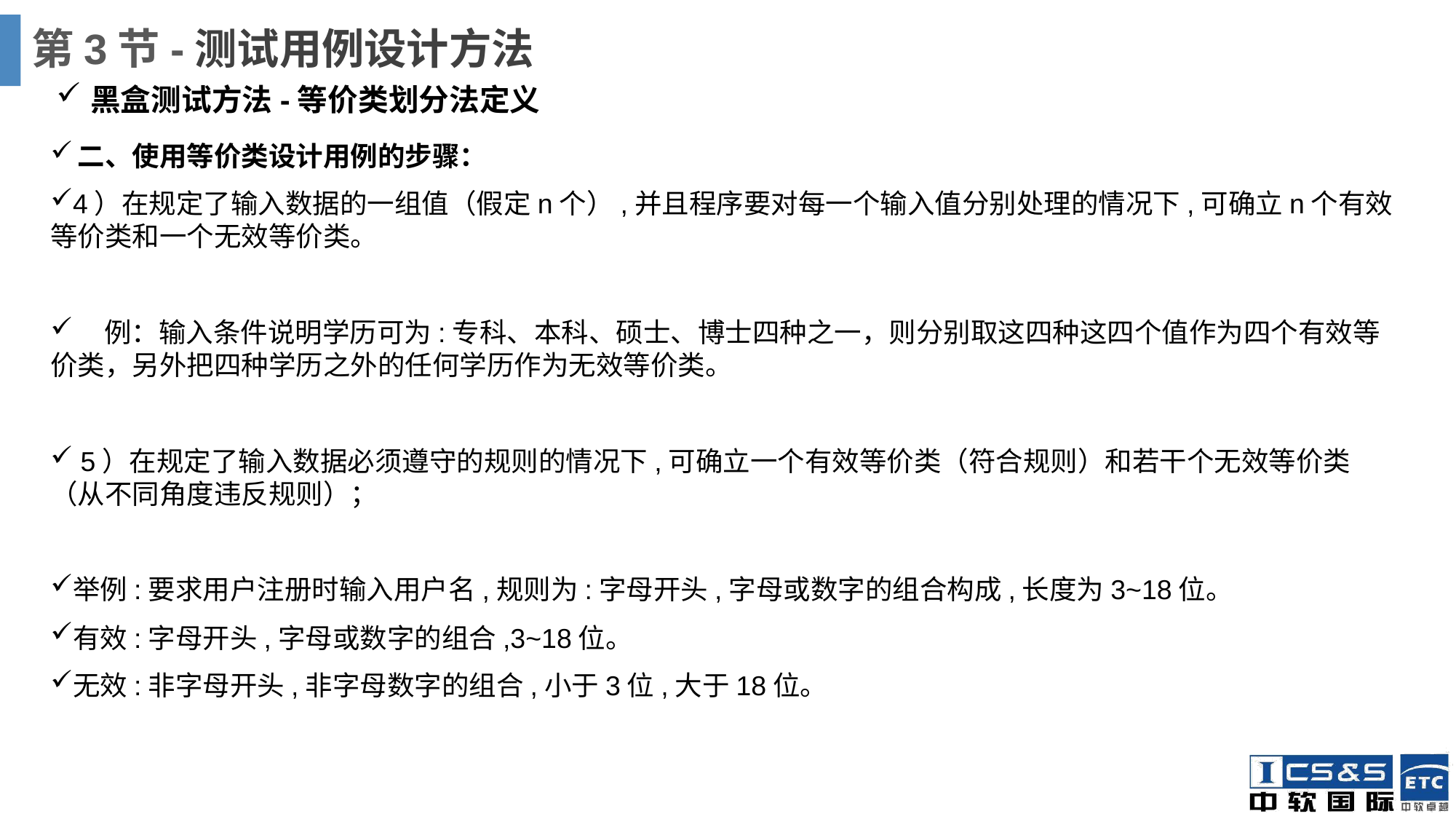

# 第3节-测试用例设计方法
黑盒测试方法-等价类划分法定义
二、使用等价类设计用例的步骤：
4）在规定了输入数据的一组值（假定n个）,并且程序要对每一个输入值分别处理的情况下,可确立n个有效等价类和一个无效等价类。

    例：输入条件说明学历可为:专科、本科、硕士、博士四种之一，则分别取这四种这四个值作为四个有效等价类，另外把四种学历之外的任何学历作为无效等价类。

 5）在规定了输入数据必须遵守的规则的情况下,可确立一个有效等价类（符合规则）和若干个无效等价类（从不同角度违反规则）；

举例:要求用户注册时输入用户名,规则为:字母开头,字母或数字的组合构成,长度为3~18位。
有效:字母开头,字母或数字的组合,3~18位。
无效:非字母开头,非字母数字的组合,小于3位,大于18位。